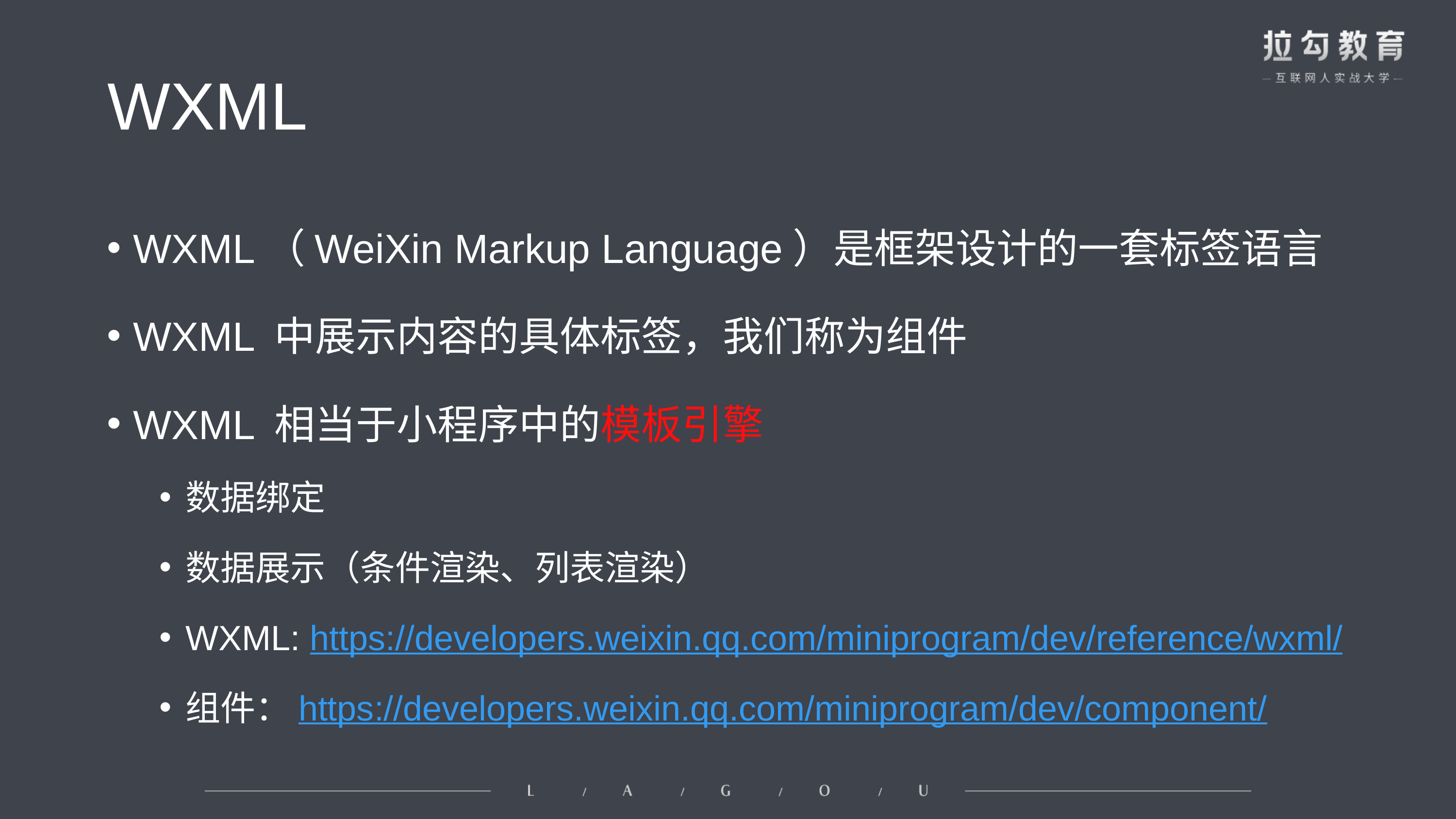

# WXML
WXML（WeiXin Markup Language）是框架设计的一套标签语言
WXML 中展示内容的具体标签，我们称为组件
WXML 相当于小程序中的模板引擎
数据绑定
数据展示（条件渲染、列表渲染）
WXML: https://developers.weixin.qq.com/miniprogram/dev/reference/wxml/
组件：https://developers.weixin.qq.com/miniprogram/dev/component/